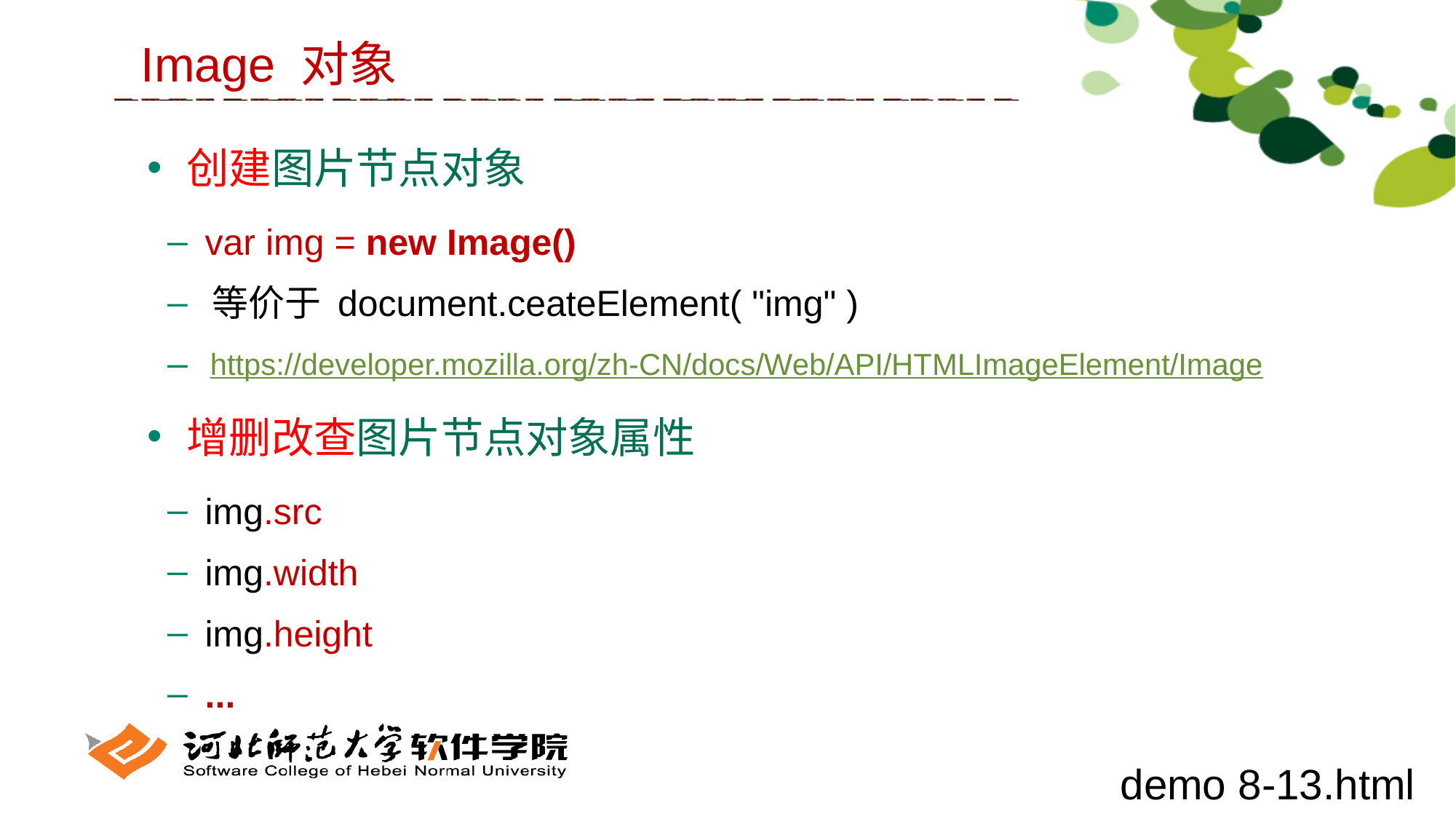

Image 对象
 创建图片节点对象
 var img = new Image();
 等价于 document.ceateElement( "img" )
1
 增删改查图片节点对象属性
 img.src
 img.width
 img.height
 ...
https://developer.mozilla.org/zh-CN/docs/Web/API/HTMLImageElement/Image
demo 8-13.html